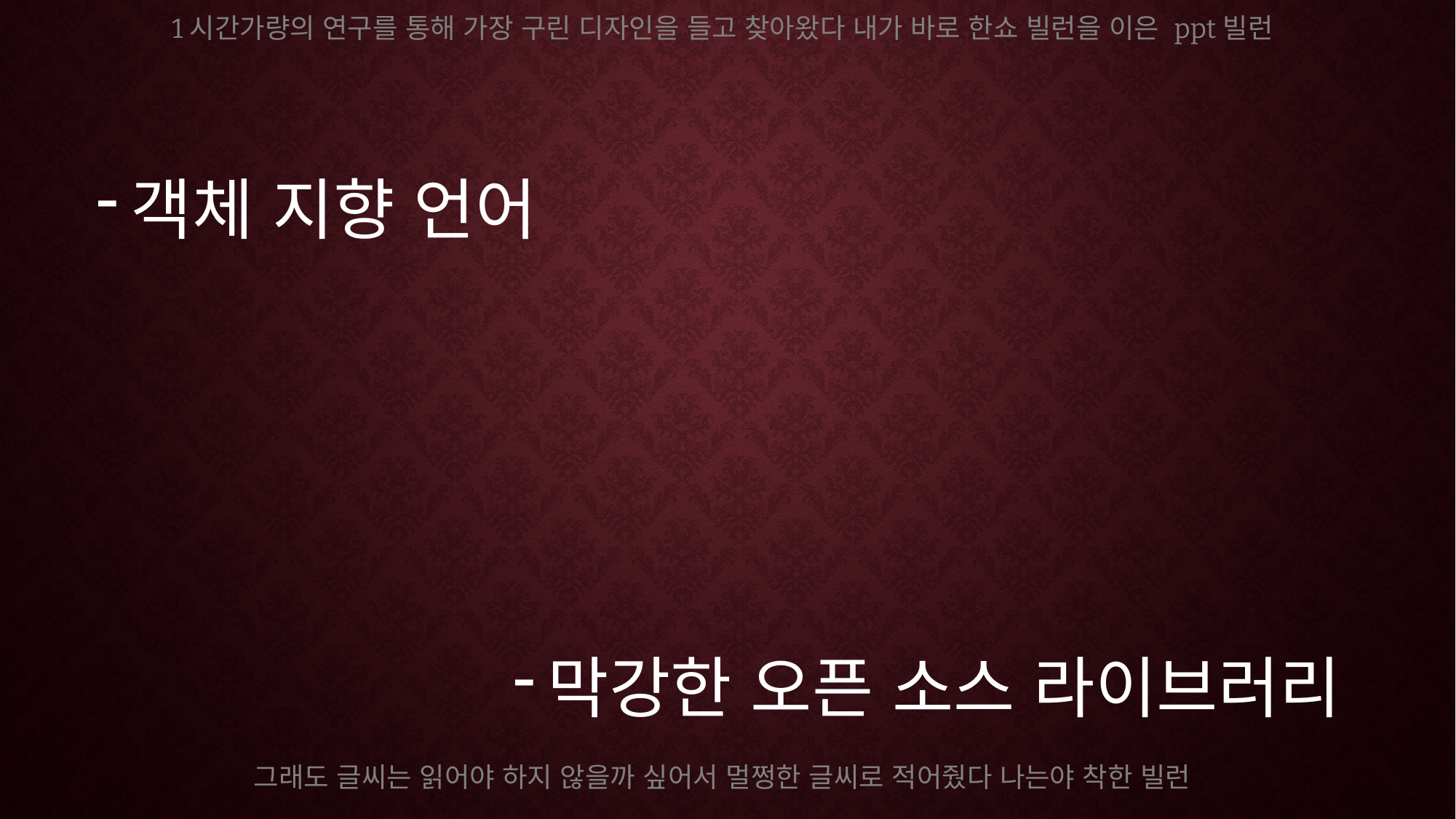

1시간가량의 연구를 통해 가장 구린 디자인을 들고 찾아왔다 내가 바로 한쇼 빌런을 이은 ppt빌런

객체 지향 언어

막강한 오픈 소스 라이브러리
그래도 글씨는 읽어야 하지 않을까 싶어서 멀쩡한 글씨로 적어줬다 나는야 착한 빌런